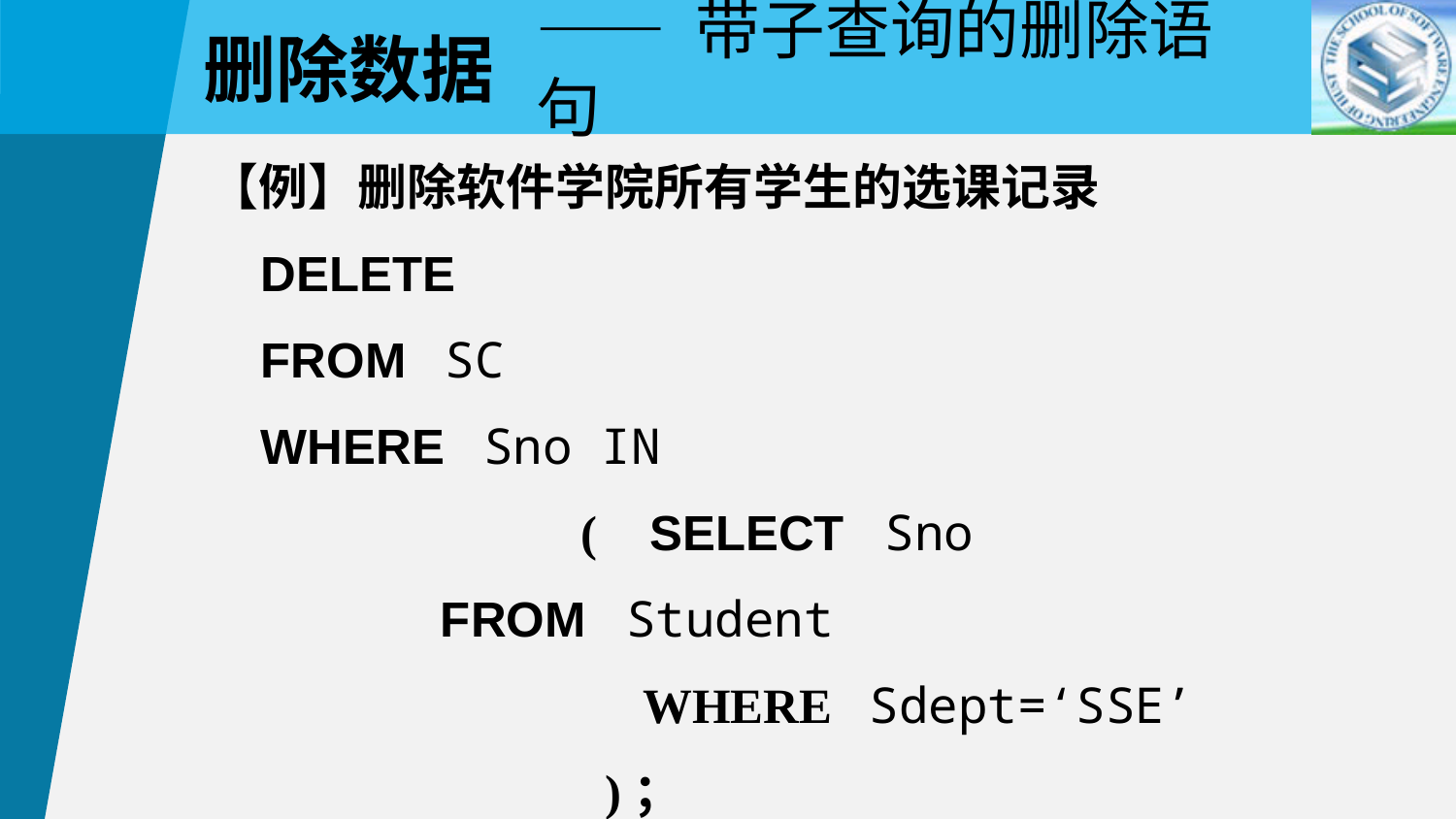

—— 带子查询的删除语句
删除数据
【例】删除软件学院所有学生的选课记录
		DELETE
		FROM   SC
		WHERE   Sno IN
                              (    SELECT   Sno
			             FROM   Student
                                   WHERE   Sdept=‘SSE’
                                )；